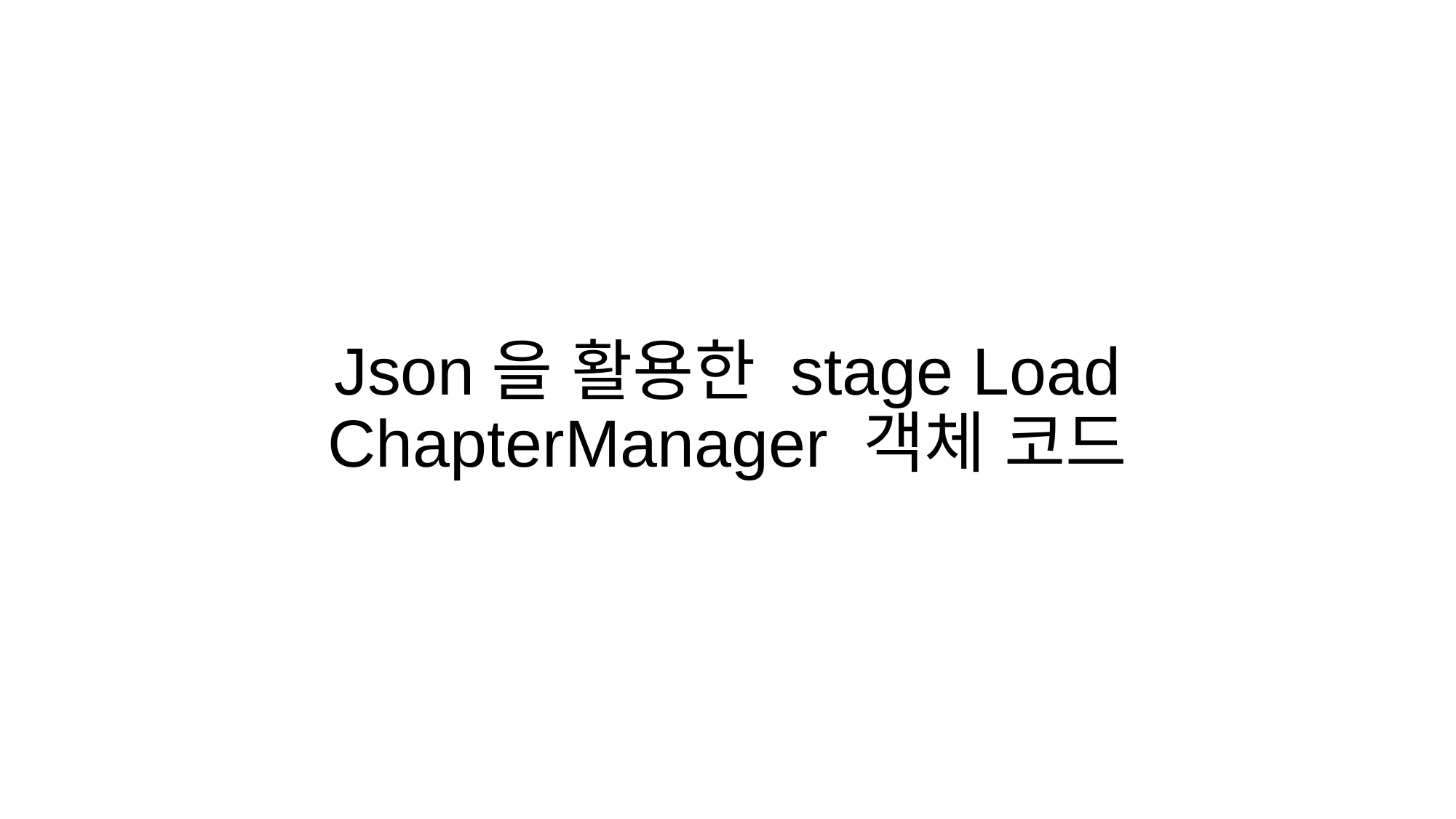

# Json을 활용한 stage Load ChapterManager 객체 코드